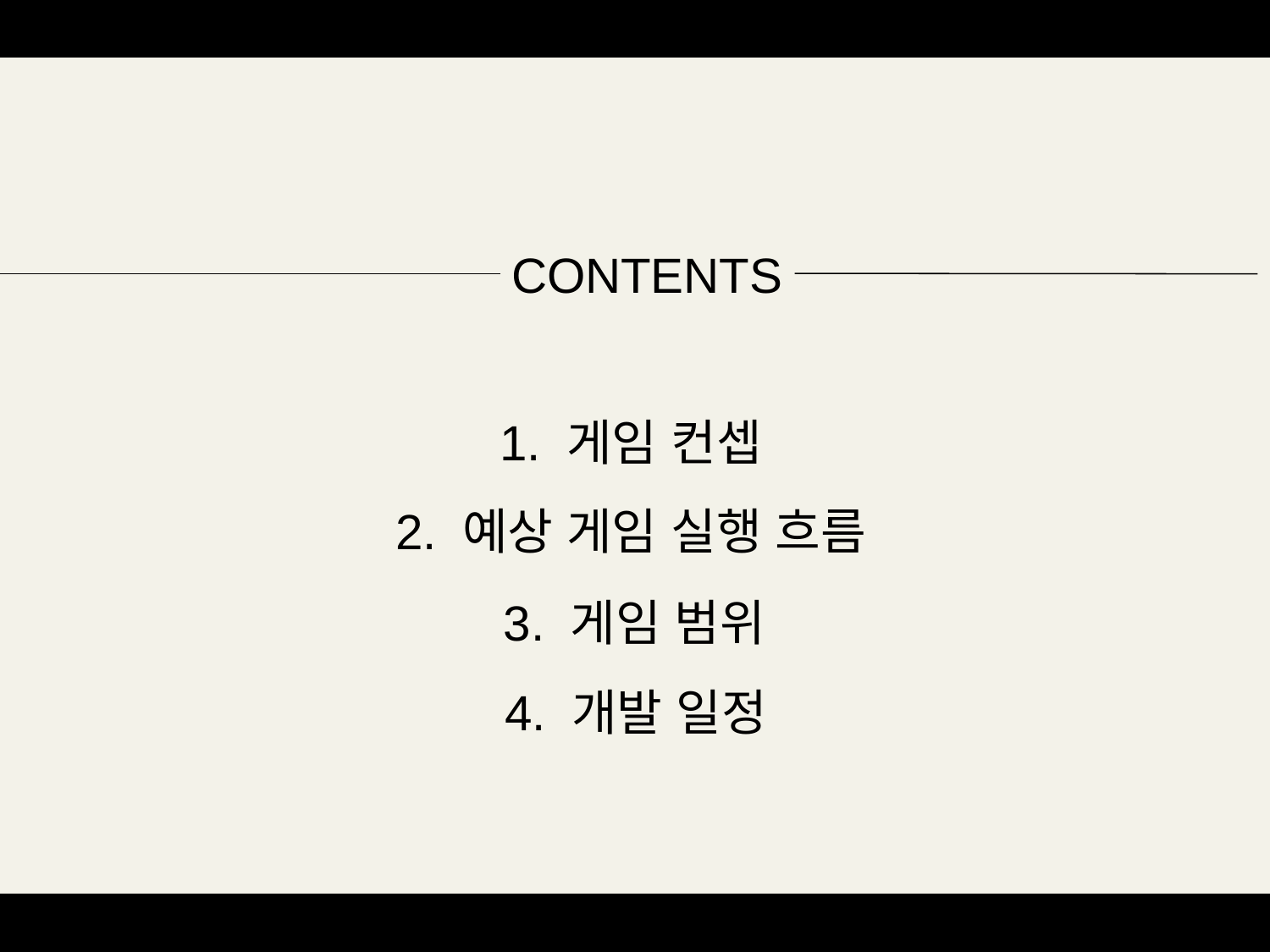

CONTENTS
1. 게임 컨셉
2. 예상 게임 실행 흐름
3. 게임 범위
4. 개발 일정